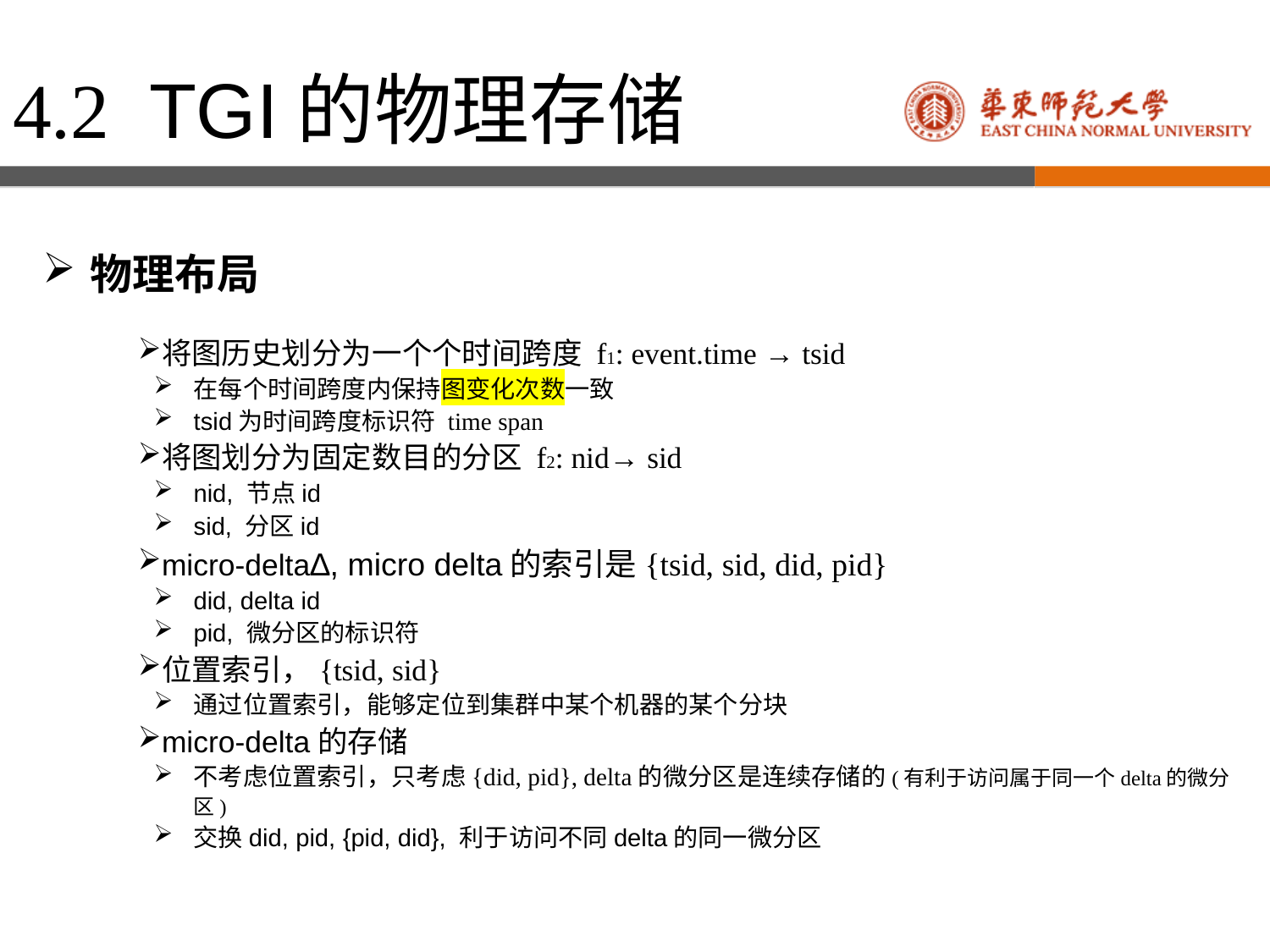

4.2  TGI的物理存储

物理布局

将图历史划分为一个个时间跨度 f1: event.time → tsid
在每个时间跨度内保持图变化次数一致
tsid为时间跨度标识符 time span
将图划分为固定数目的分区 f2: nid→ sid
nid, 节点id
sid, 分区id
micro-delta∆, micro delta的索引是{tsid, sid, did, pid}
did, delta id
pid, 微分区的标识符
位置索引，{tsid, sid}
通过位置索引，能够定位到集群中某个机器的某个分块
micro-delta的存储
不考虑位置索引，只考虑{did, pid}, delta的微分区是连续存储的(有利于访问属于同一个delta的微分区)
交换did, pid, {pid, did}, 利于访问不同delta的同一微分区